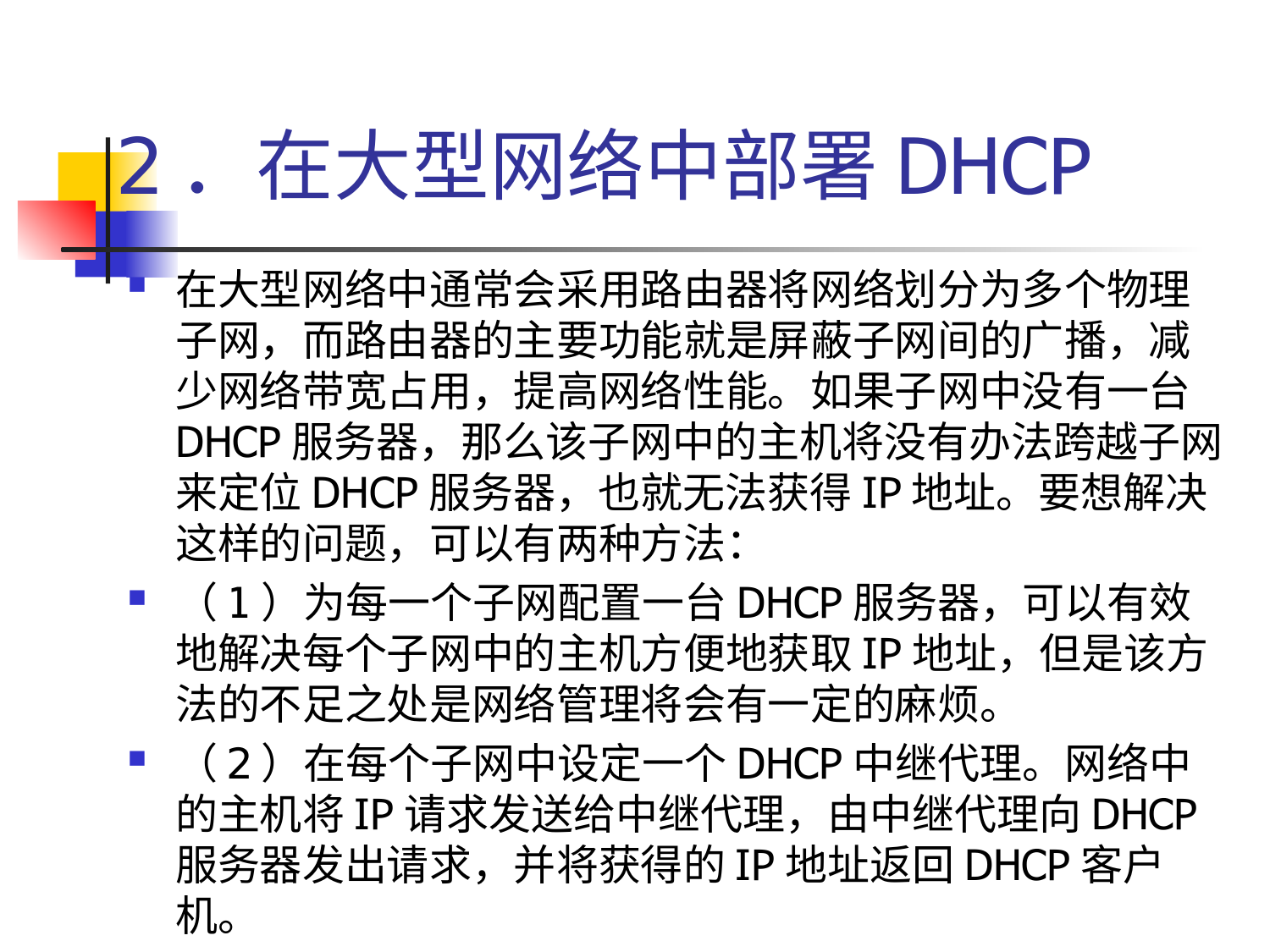

# 2．在大型网络中部署DHCP
在大型网络中通常会采用路由器将网络划分为多个物理子网，而路由器的主要功能就是屏蔽子网间的广播，减少网络带宽占用，提高网络性能。如果子网中没有一台DHCP服务器，那么该子网中的主机将没有办法跨越子网来定位DHCP服务器，也就无法获得IP地址。要想解决这样的问题，可以有两种方法：
（1）为每一个子网配置一台DHCP服务器，可以有效地解决每个子网中的主机方便地获取IP地址，但是该方法的不足之处是网络管理将会有一定的麻烦。
（2）在每个子网中设定一个DHCP中继代理。网络中的主机将IP请求发送给中继代理，由中继代理向DHCP服务器发出请求，并将获得的IP地址返回DHCP客户机。